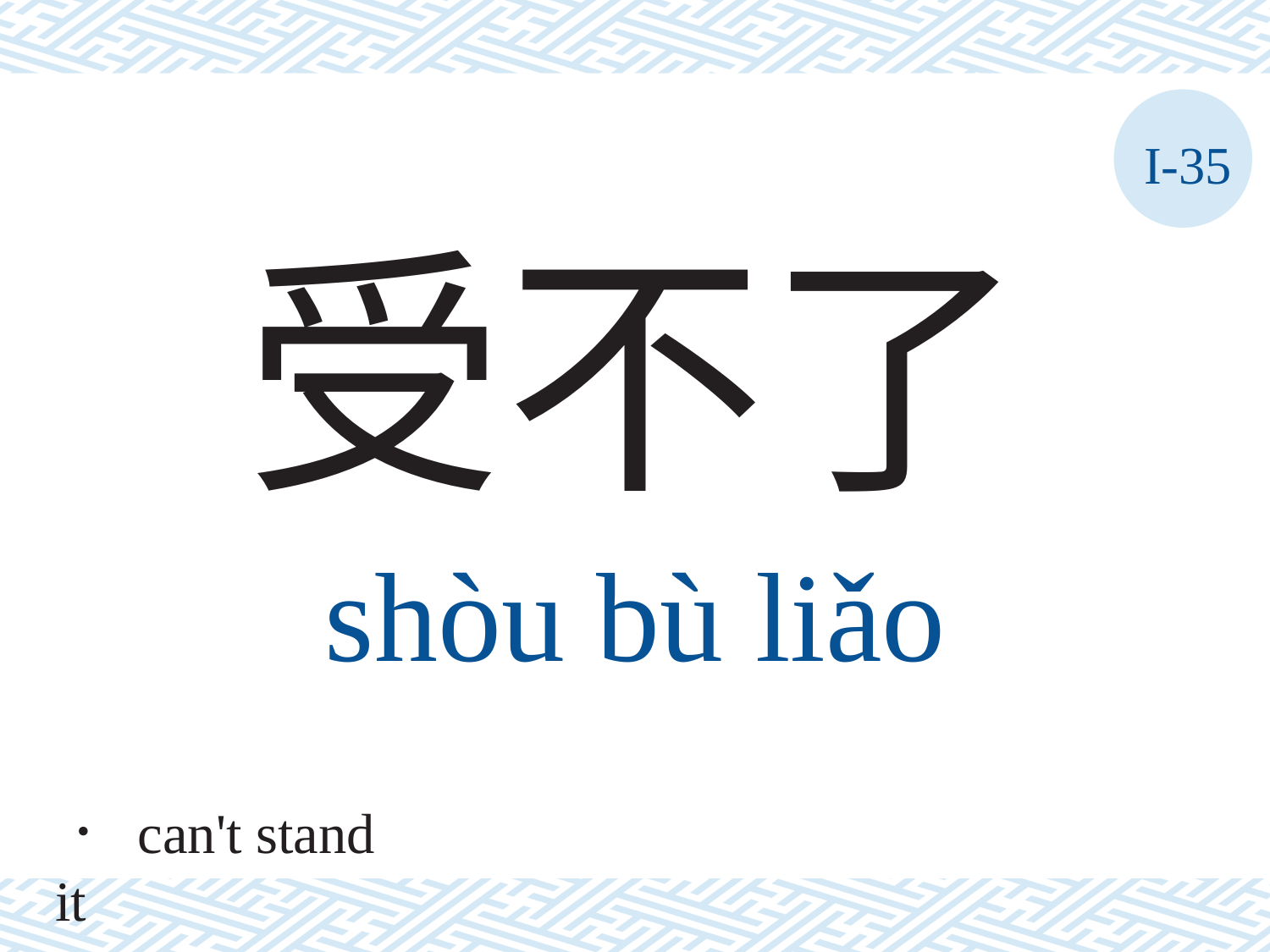

I-35
受不了
shòu	bù	liǎo
． can't stand it